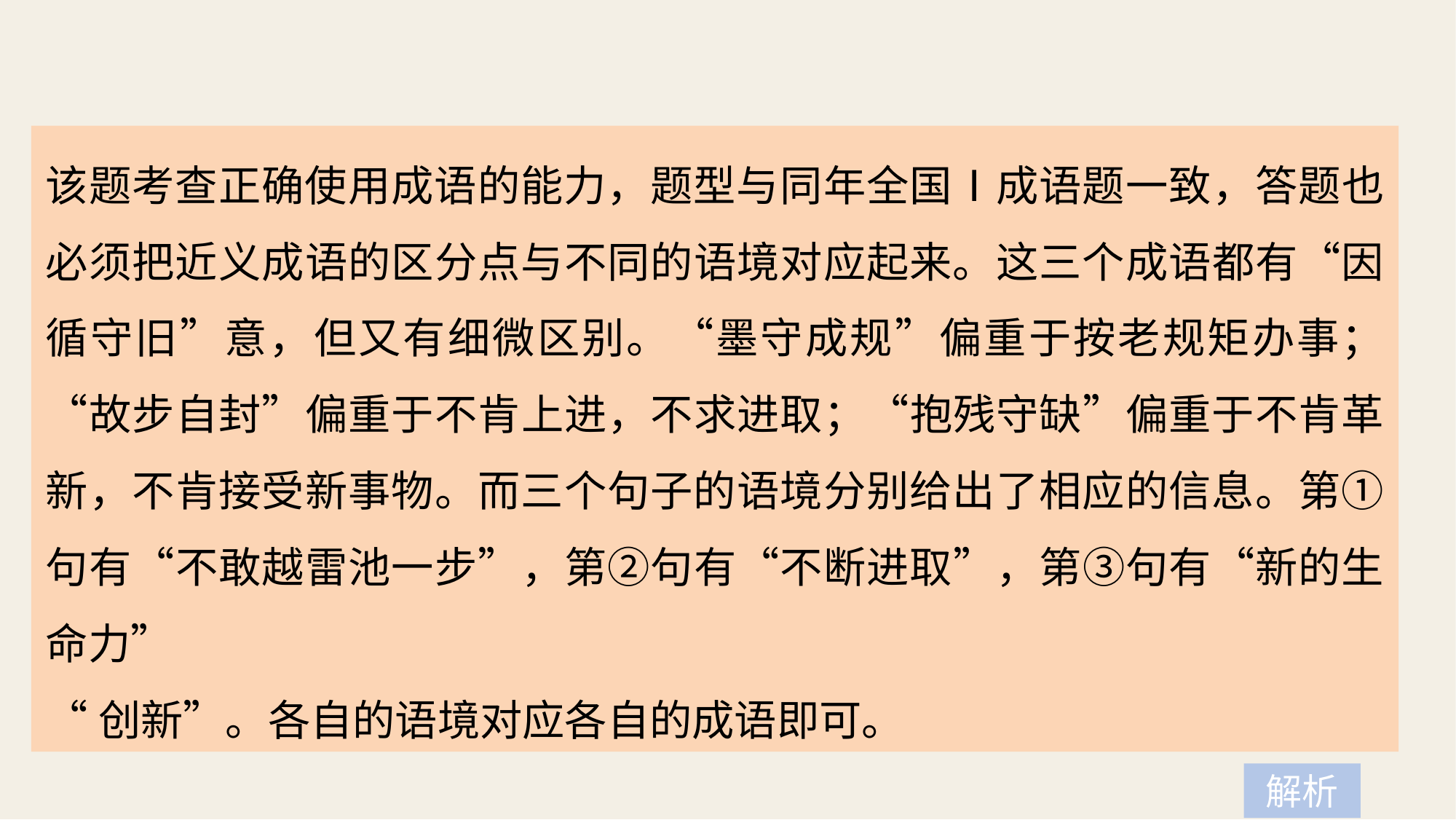

该题考查正确使用成语的能力，题型与同年全国Ⅰ成语题一致，答题也必须把近义成语的区分点与不同的语境对应起来。这三个成语都有“因循守旧”意，但又有细微区别。“墨守成规”偏重于按老规矩办事；“故步自封”偏重于不肯上进，不求进取；“抱残守缺”偏重于不肯革新，不肯接受新事物。而三个句子的语境分别给出了相应的信息。第①句有“不敢越雷池一步”，第②句有“不断进取”，第③句有“新的生命力”
“创新”。各自的语境对应各自的成语即可。
解析